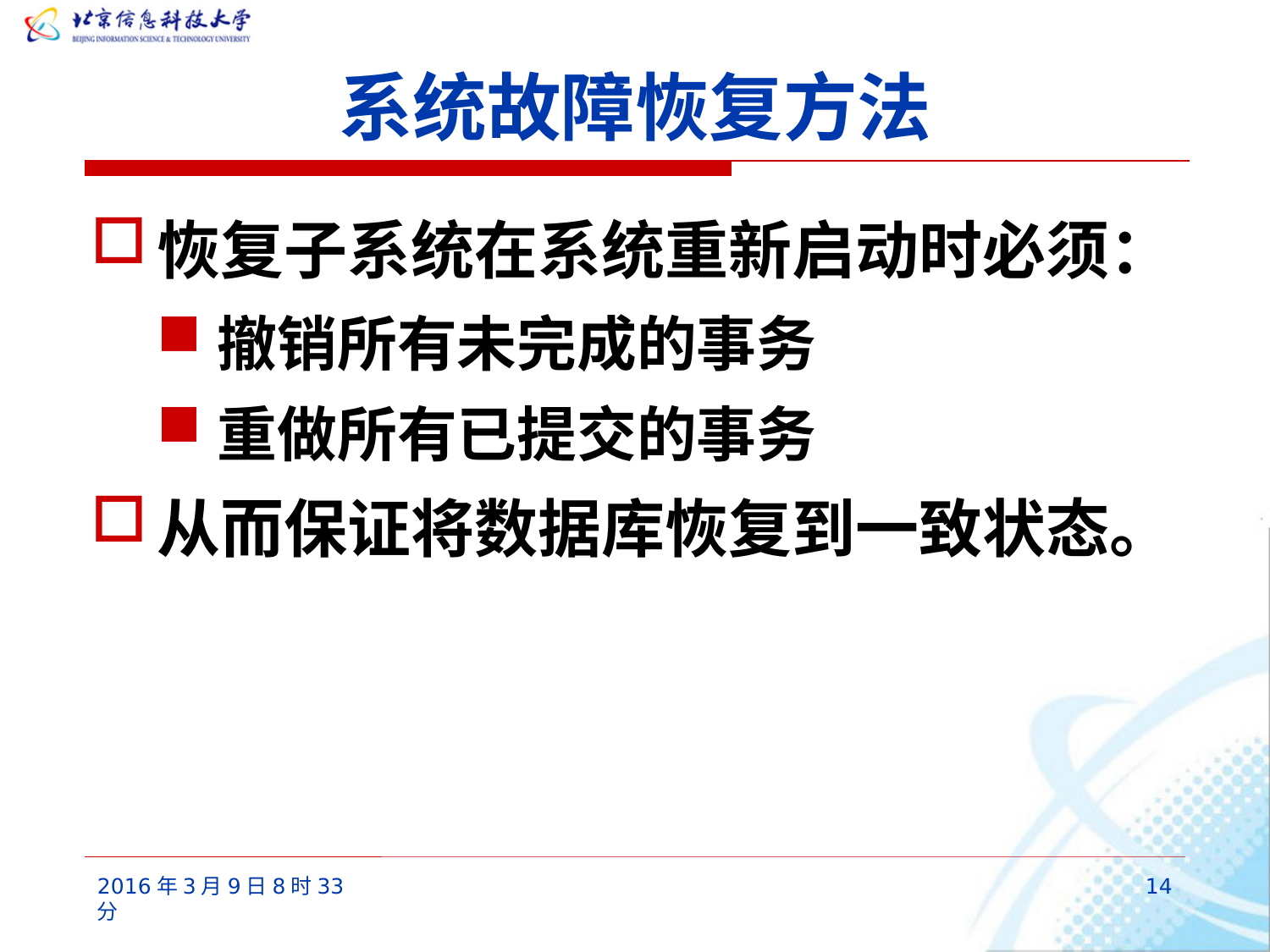

# 系统故障恢复方法
恢复子系统在系统重新启动时必须：
撤销所有未完成的事务
重做所有已提交的事务
从而保证将数据库恢复到一致状态。
2016年3月9日8时33分
14